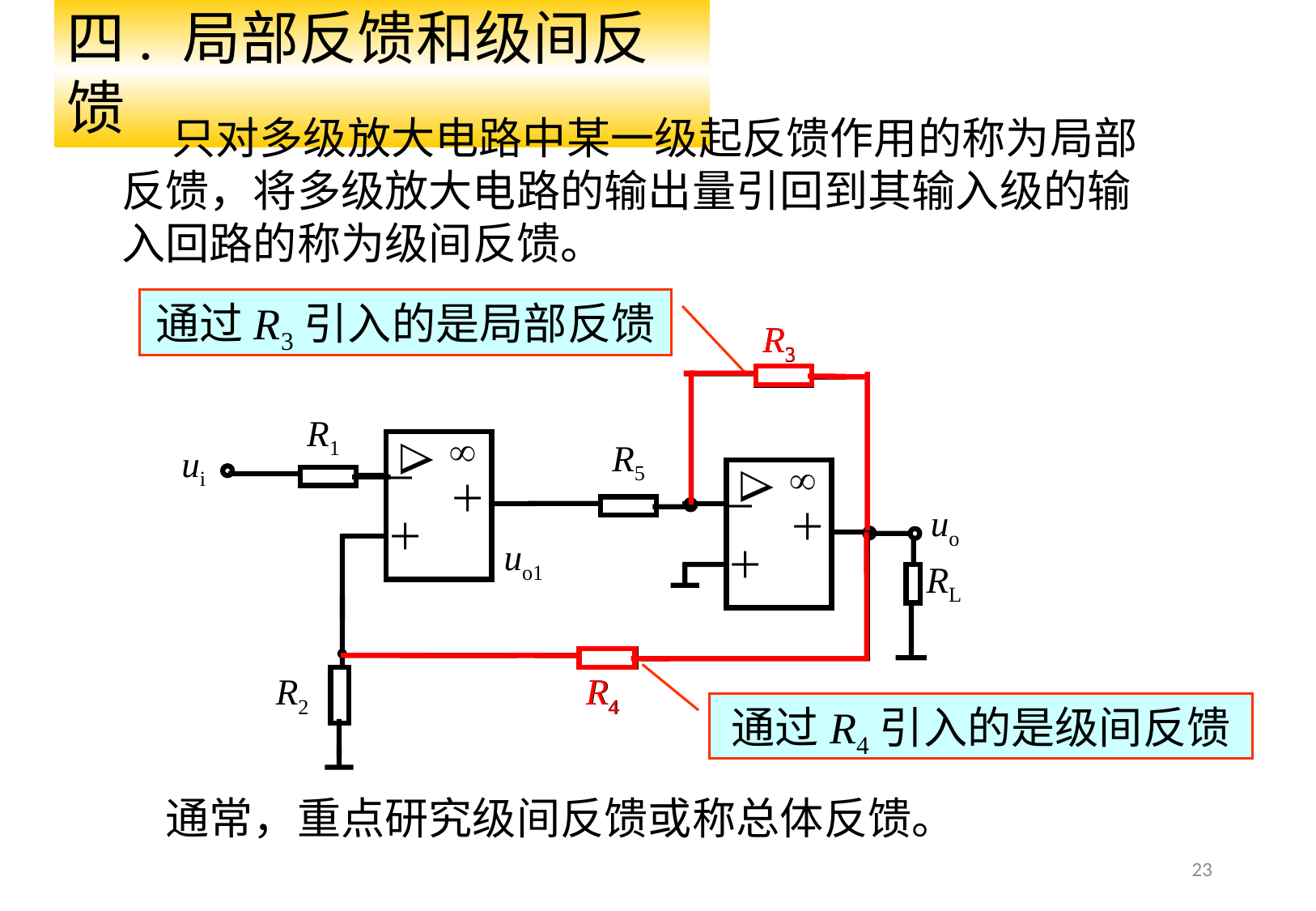

四. 局部反馈和级间反馈
    只对多级放大电路中某一级起反馈作用的称为局部反馈，将多级放大电路的输出量引回到其输入级的输入回路的称为级间反馈。
通过R3引入的是局部反馈
R3

R3

R1

∇
∞

－
＋

＋

R5
 ui

∇
∞

－
＋

＋

uo

uo1

R4

RL

R2

R4
通过R4引入的是级间反馈
通常，重点研究级间反馈或称总体反馈。
23